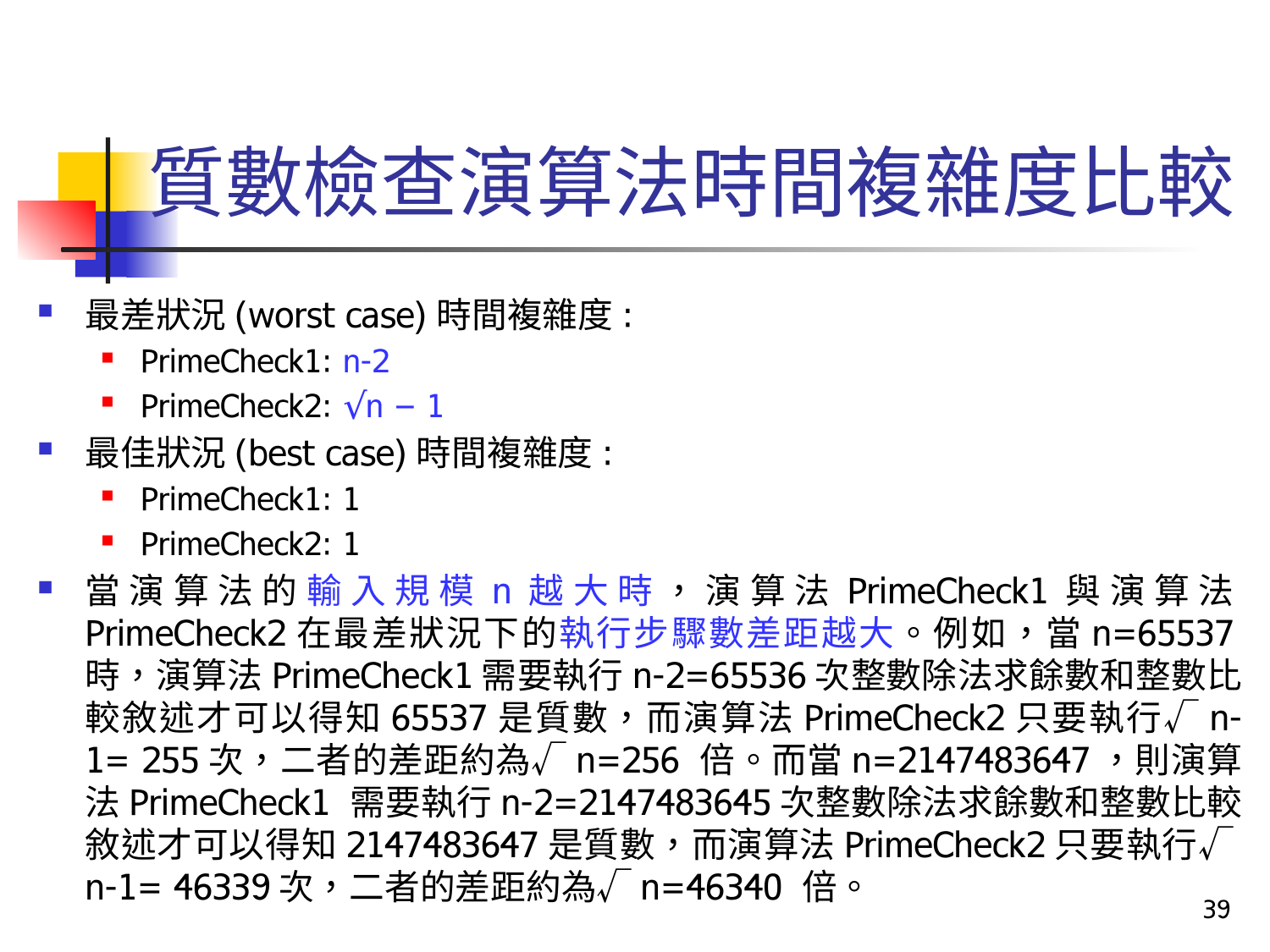

# 質數檢查演算法時間複雜度比較
最差狀況(worst case)時間複雜度:
PrimeCheck1: n-2
PrimeCheck2: √n − 1
最佳狀況(best case)時間複雜度:
PrimeCheck1: 1
PrimeCheck2: 1
當演算法的輸入規模n越大時，演算法PrimeCheck1與演算法PrimeCheck2在最差狀況下的執行步驟數差距越大。例如，當n=65537時，演算法PrimeCheck1需要執行n-2=65536次整數除法求餘數和整數比較敘述才可以得知65537是質數，而演算法PrimeCheck2只要執行√n-1= 255次，二者的差距約為√n=256 倍。而當n=2147483647，則演算法PrimeCheck1 需要執行n-2=2147483645次整數除法求餘數和整數比較敘述才可以得知2147483647是質數，而演算法PrimeCheck2只要執行√n-1= 46339次，二者的差距約為√n=46340 倍。
39